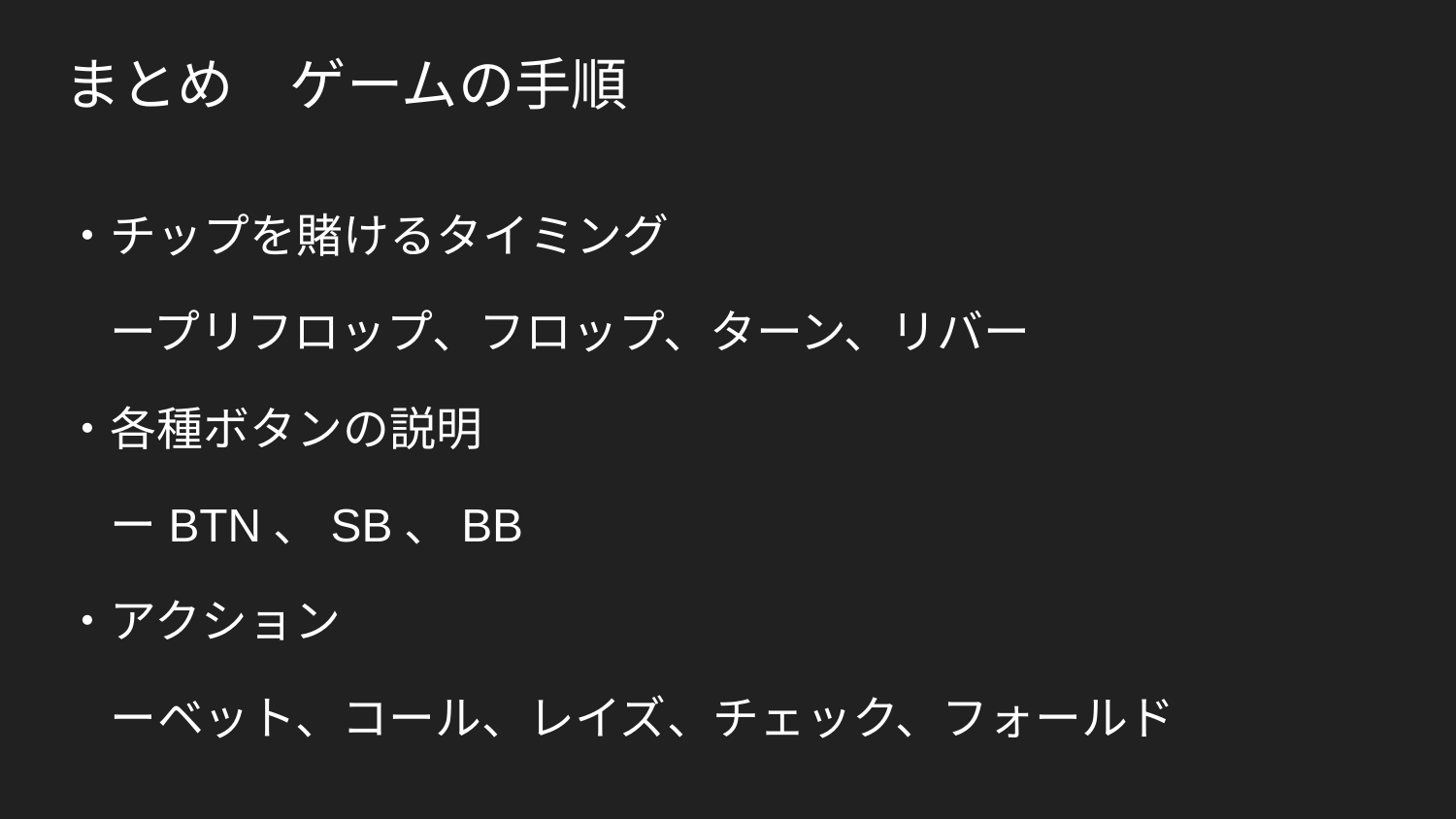

# まとめ　ゲームの手順
・チップを賭けるタイミング
　ープリフロップ、フロップ、ターン、リバー
・各種ボタンの説明
　ーBTN、SB、BB
・アクション
　ーベット、コール、レイズ、チェック、フォールド